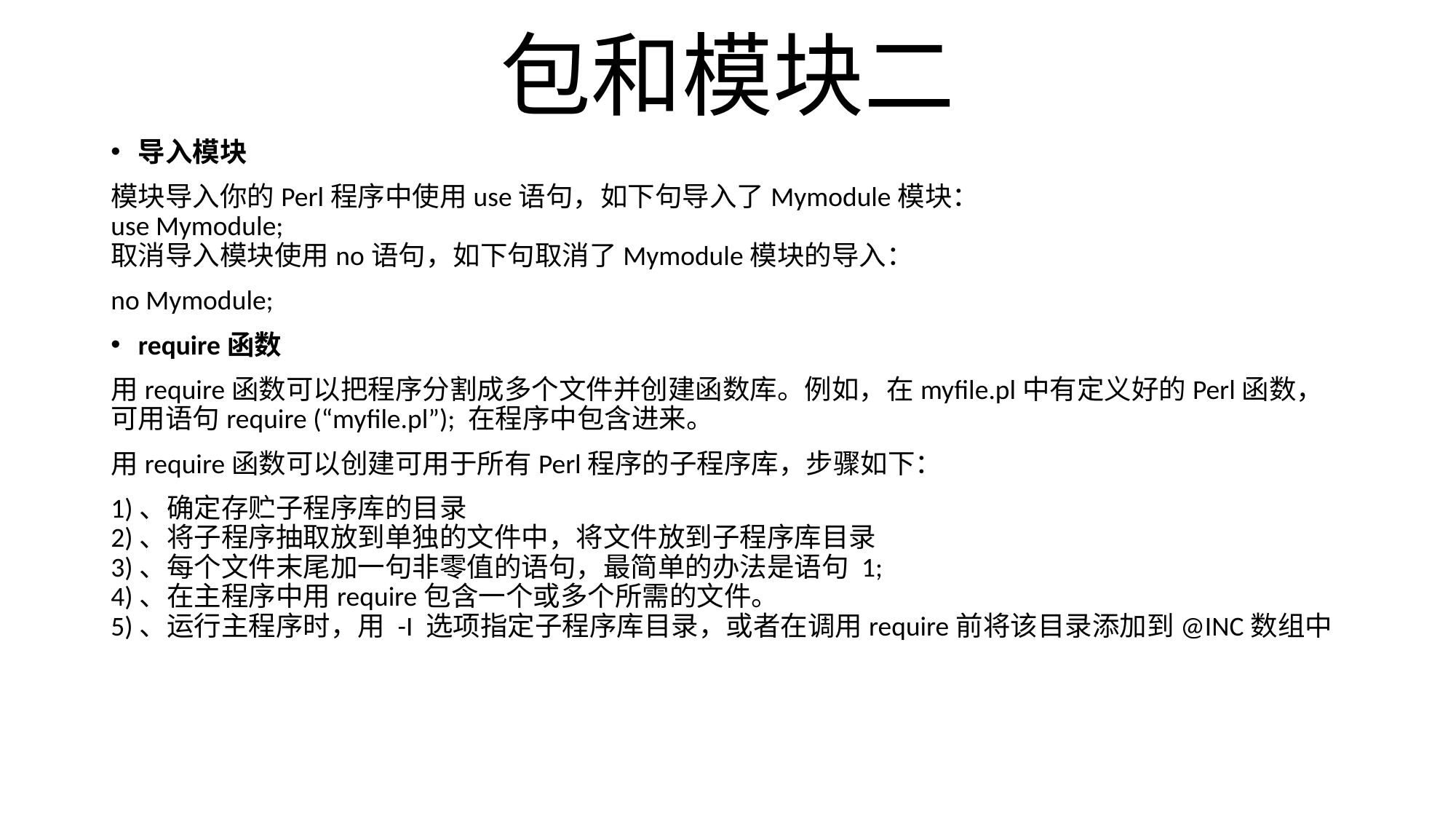

# 包和模块二
导入模块
模块导入你的Perl程序中使用use语句，如下句导入了Mymodule模块：
use Mymodule;
取消导入模块使用no语句，如下句取消了Mymodule模块的导入：
no Mymodule;
require函数
用require函数可以把程序分割成多个文件并创建函数库。例如，在myfile.pl中有定义好的Perl函数，可用语句require (“myfile.pl”); 在程序中包含进来。
用require函数可以创建可用于所有Perl程序的子程序库，步骤如下：
1)、确定存贮子程序库的目录
2)、将子程序抽取放到单独的文件中，将文件放到子程序库目录
3)、每个文件末尾加一句非零值的语句，最简单的办法是语句 1;
4)、在主程序中用require包含一个或多个所需的文件。
5)、运行主程序时，用 -I 选项指定子程序库目录，或者在调用require前将该目录添加到@INC数组中